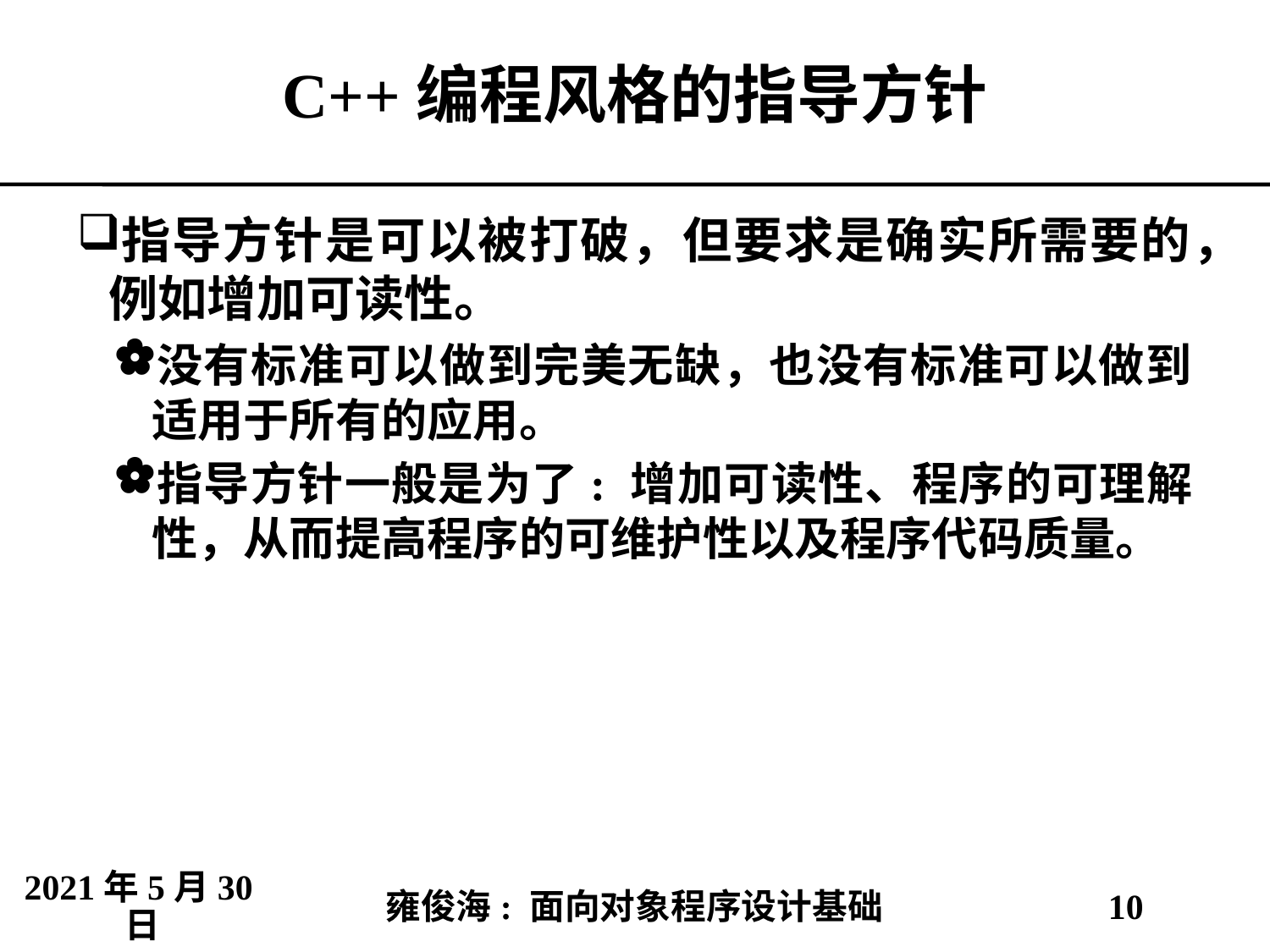

# C++编程风格的指导方针

指导方针是可以被打破，但要求是确实所需要的，例如增加可读性。
没有标准可以做到完美无缺，也没有标准可以做到适用于所有的应用。
指导方针一般是为了: 增加可读性、程序的可理解性，从而提高程序的可维护性以及程序代码质量。
2021年5月30日
雍俊海: 面向对象程序设计基础
10